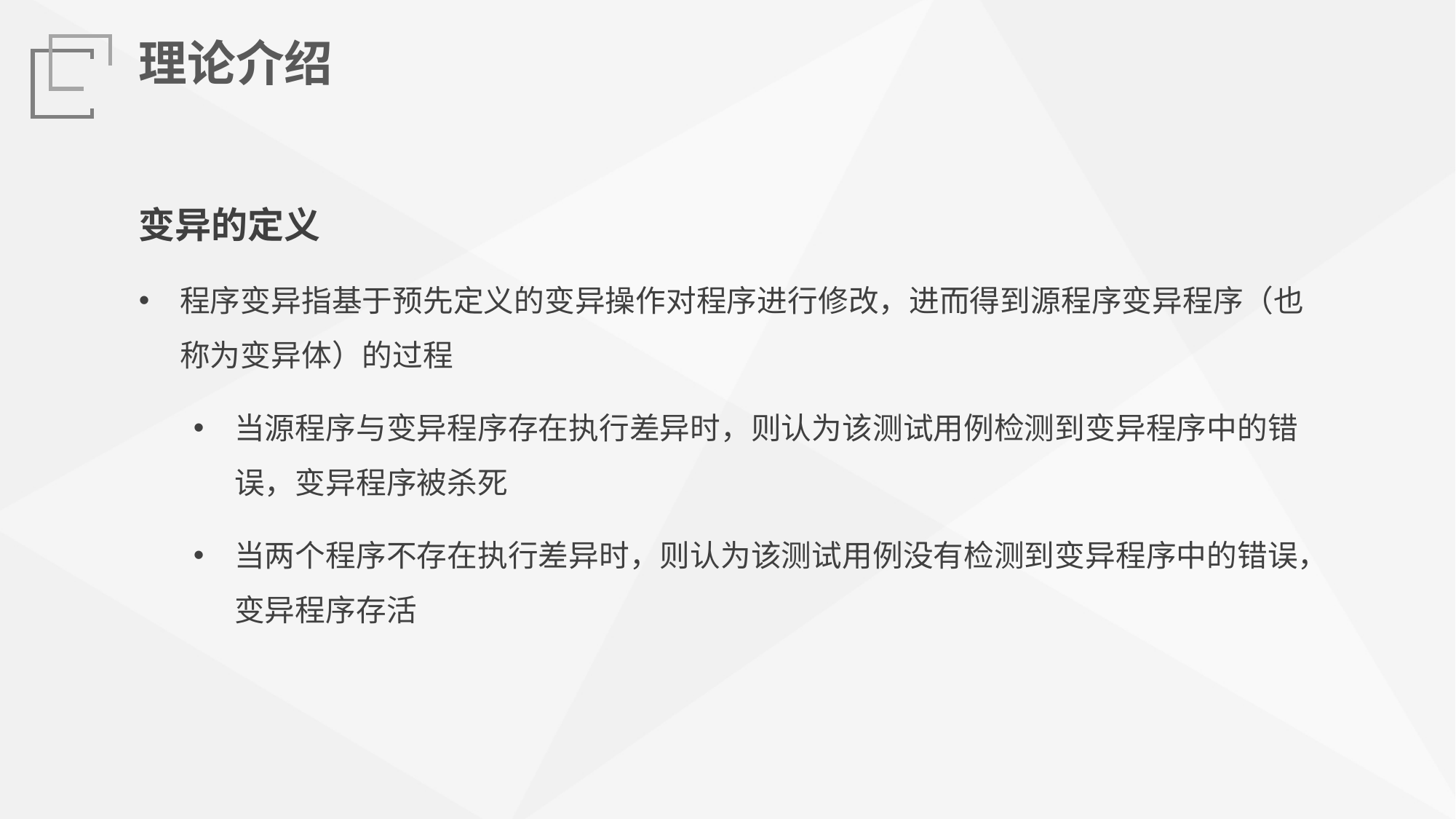

理论介绍

变异的定义
程序变异指基于预先定义的变异操作对程序进行修改，进而得到源程序变异程序（也称为变异体）的过程
当源程序与变异程序存在执行差异时，则认为该测试用例检测到变异程序中的错误，变异程序被杀死
当两个程序不存在执行差异时，则认为该测试用例没有检测到变异程序中的错误，变异程序存活